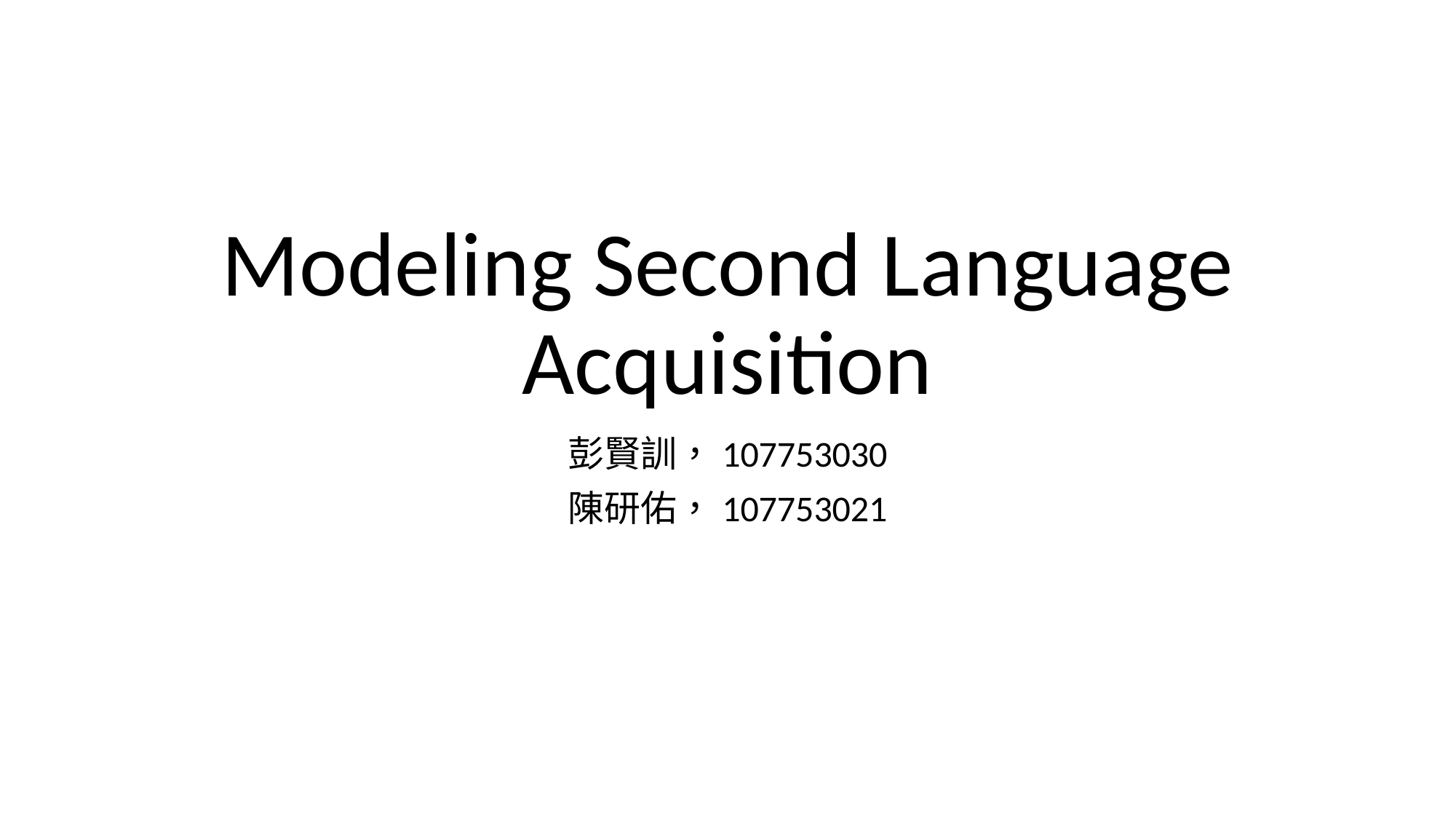

# Modeling Second Language Acquisition
彭賢訓，107753030
陳研佑，107753021